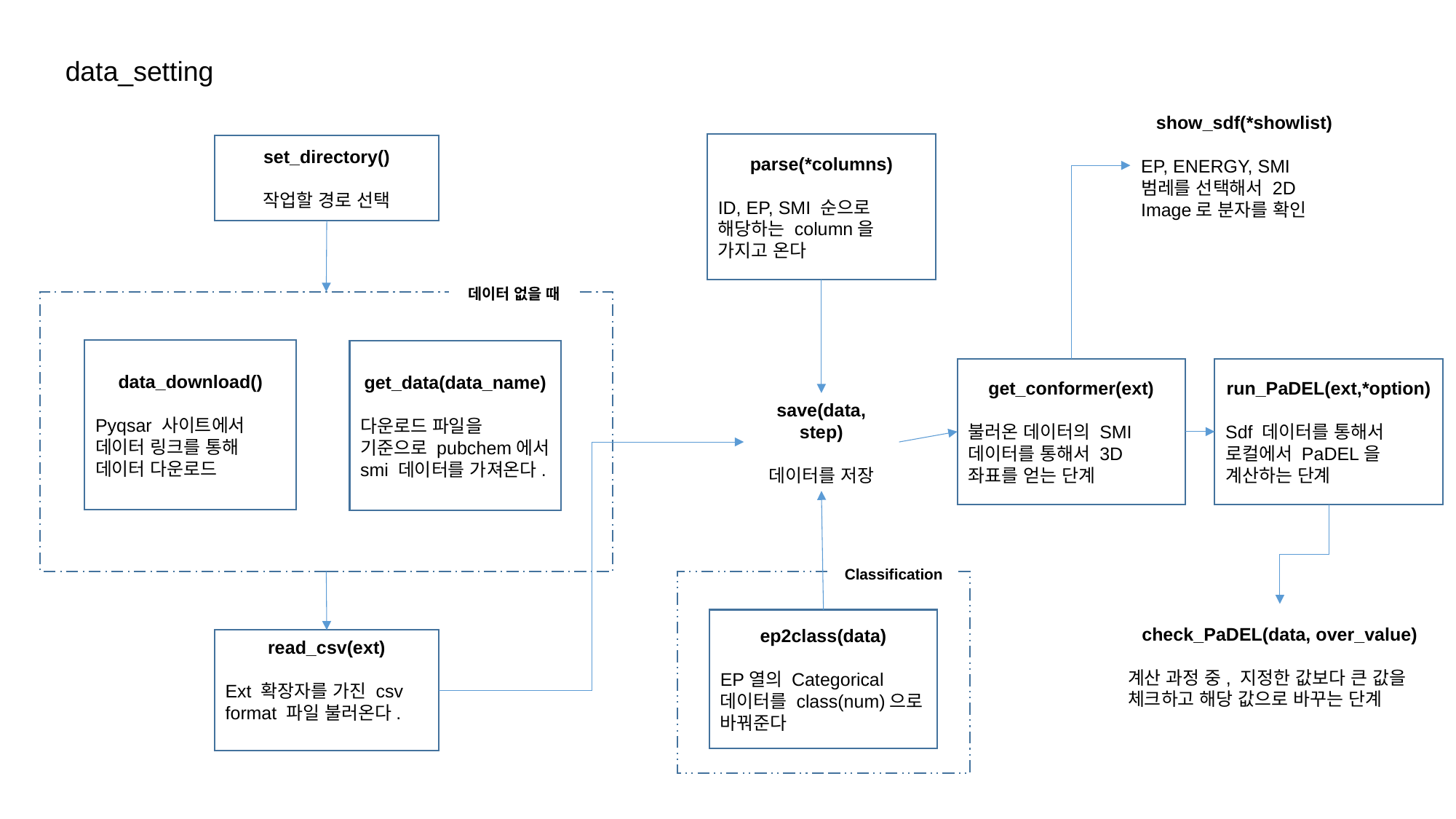

data_setting
show_sdf(*showlist)

EP, ENERGY, SMI 범레를 선택해서 2D Image로 분자를 확인
parse(*columns)

ID, EP, SMI 순으로 해당하는 column을 가지고 온다
set_directory()

작업할 경로 선택
데이터 없을 때

data_download()

Pyqsar 사이트에서 데이터 링크를 통해 데이터 다운로드
get_data(data_name)

다운로드 파일을 기준으로 pubchem에서 smi 데이터를 가져온다.
get_conformer(ext)

불러온 데이터의 SMI 데이터를 통해서 3D 좌표를 얻는 단계
run_PaDEL(ext,*option)

Sdf 데이터를 통해서 로컬에서 PaDEL을 계산하는 단계
save(data, step)

데이터를 저장
Classification

check_PaDEL(data, over_value)

계산 과정 중, 지정한 값보다 큰 값을 체크하고 해당 값으로 바꾸는 단계
ep2class(data)

EP열의 Categorical 데이터를 class(num)으로 바꿔준다
read_csv(ext)

Ext 확장자를 가진 csv format 파일 불러온다.